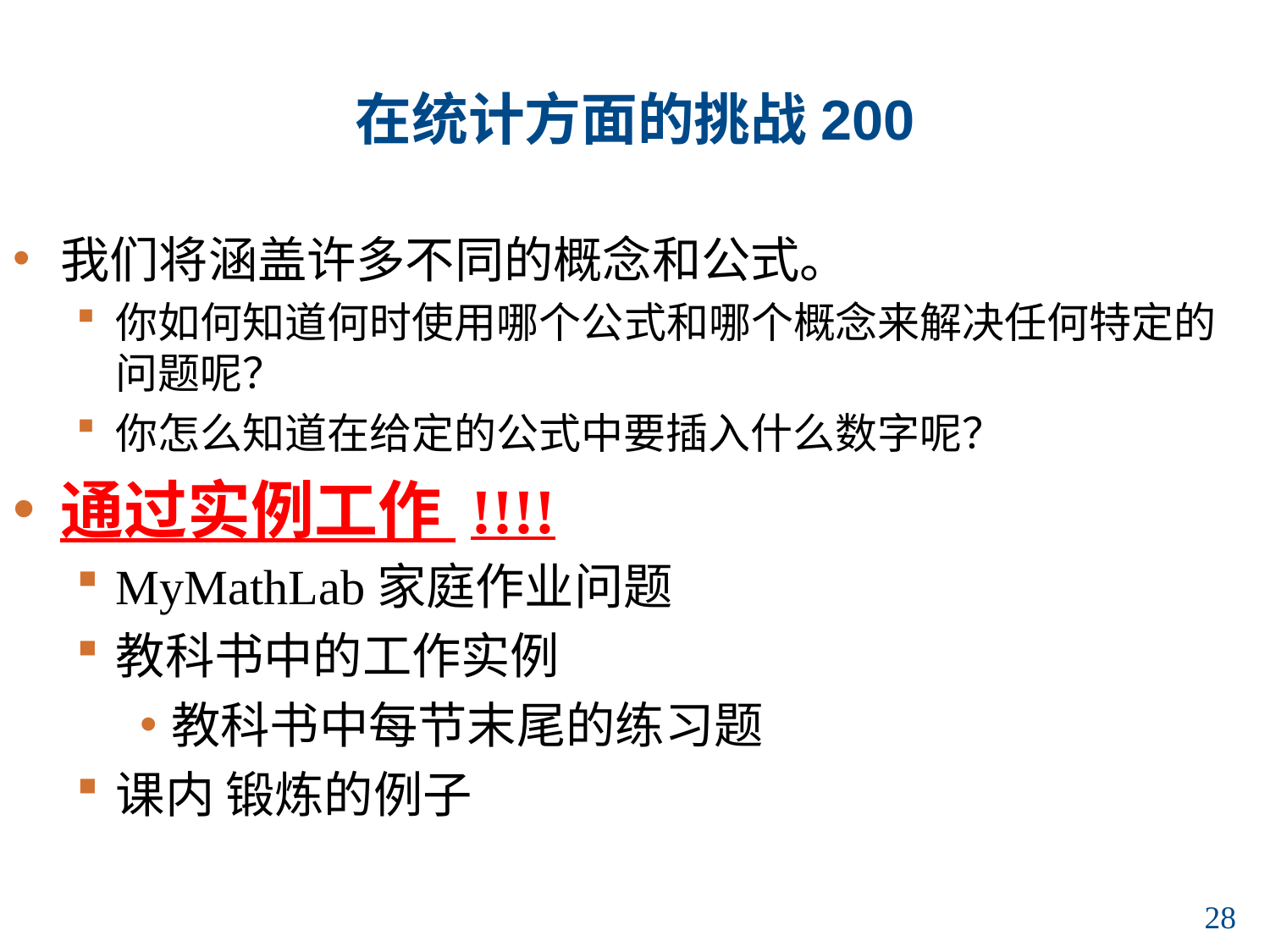

# 在统计方面的挑战200
我们将涵盖许多不同的概念和公式。
你如何知道何时使用哪个公式和哪个概念来解决任何特定的问题呢？
你怎么知道在给定的公式中要插入什么数字呢？
通过实例工作 !!!!
MyMathLab家庭作业问题
教科书中的工作实例
教科书中每节末尾的练习题
课内 锻炼的例子

28